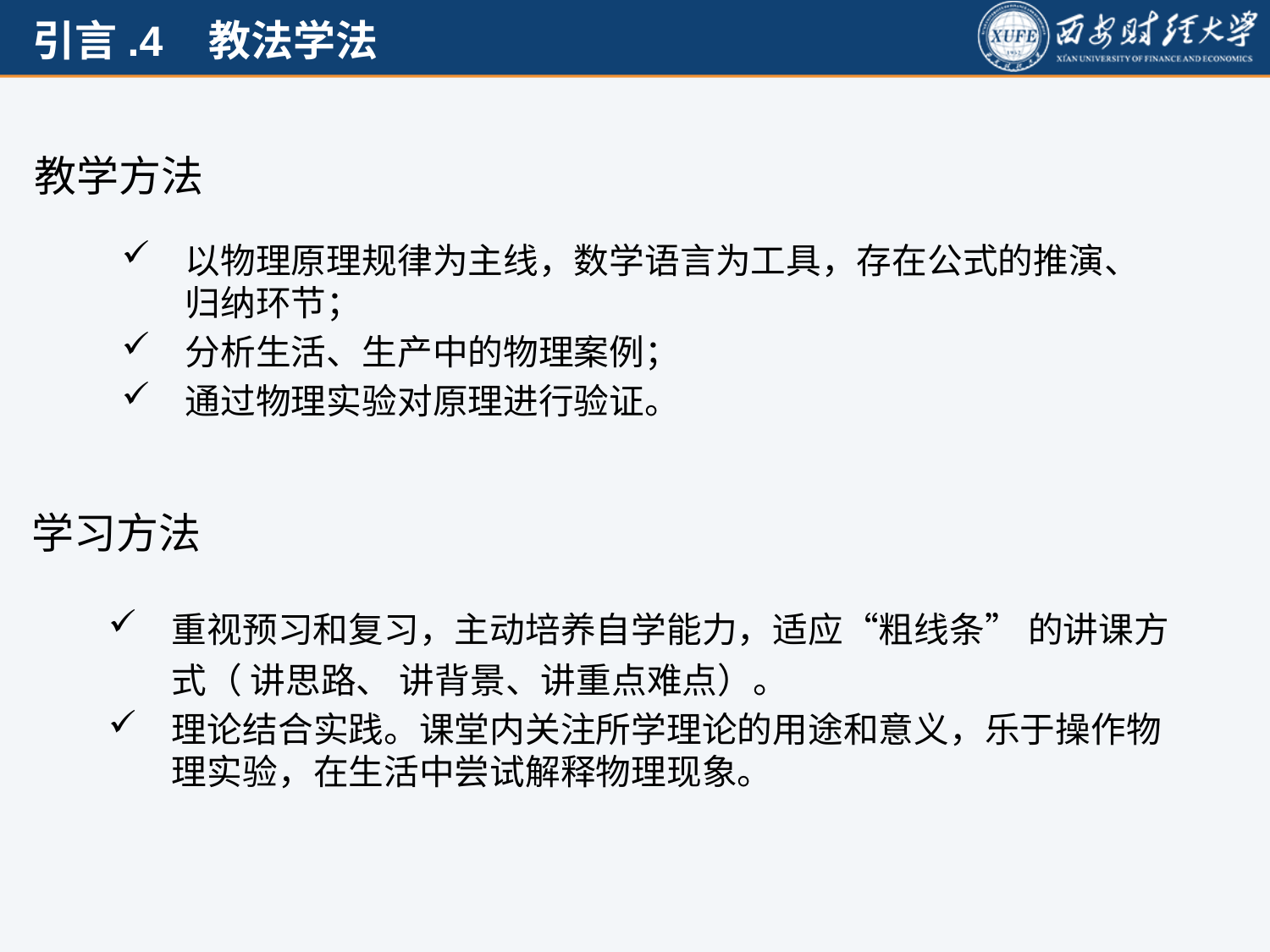

教学方法
以物理原理规律为主线，数学语言为工具，存在公式的推演、归纳环节；
分析生活、生产中的物理案例；
通过物理实验对原理进行验证。
学习方法
重视预习和复习，主动培养自学能力，适应“粗线条” 的讲课方式（ 讲思路、 讲背景、讲重点难点）。
理论结合实践。课堂内关注所学理论的用途和意义，乐于操作物理实验，在生活中尝试解释物理现象。